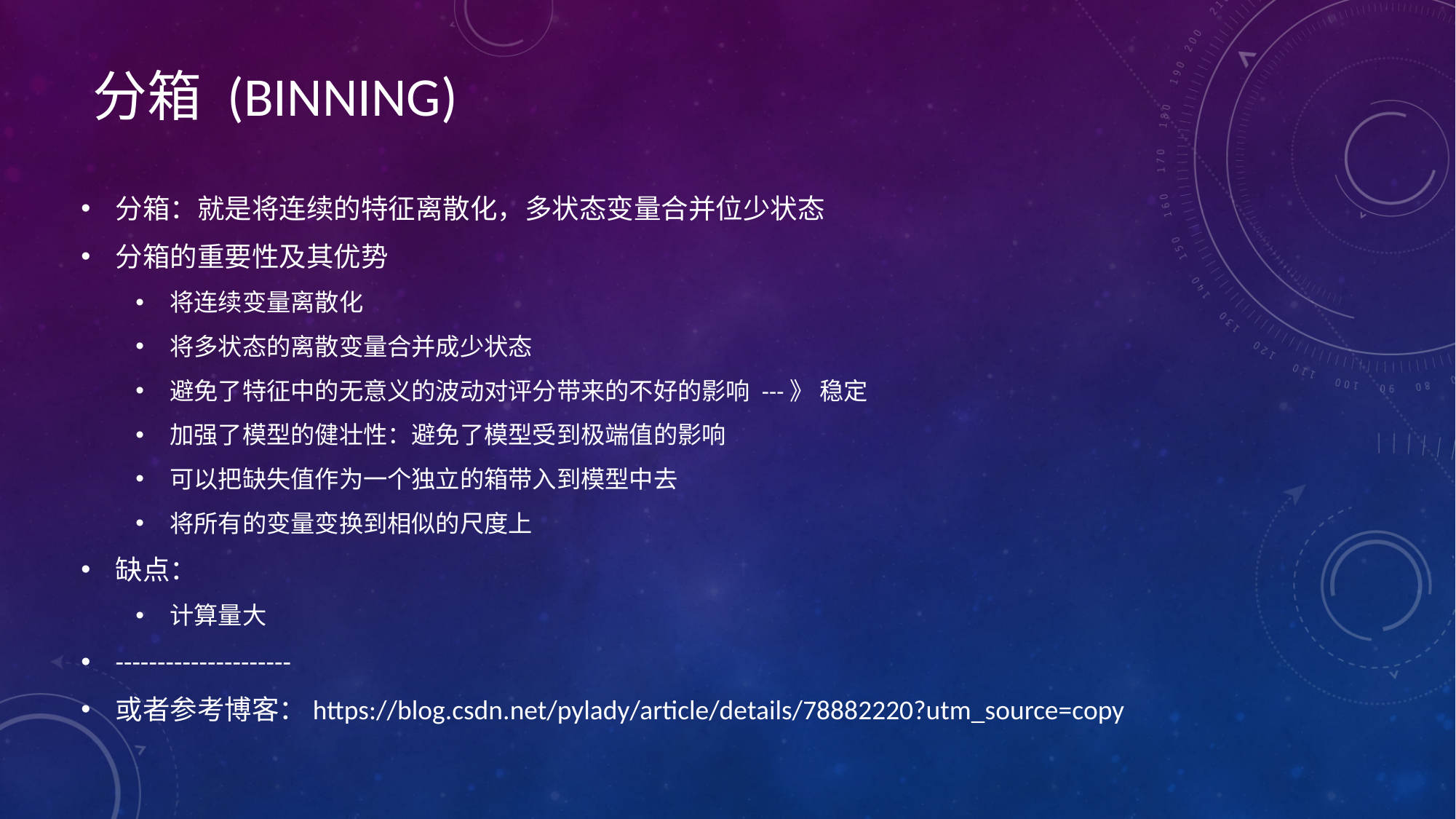

# 分箱 (Binning)
分箱：就是将连续的特征离散化，多状态变量合并位少状态
分箱的重要性及其优势
将连续变量离散化
将多状态的离散变量合并成少状态
避免了特征中的无意义的波动对评分带来的不好的影响 ---》 稳定
加强了模型的健壮性：避免了模型受到极端值的影响
可以把缺失值作为一个独立的箱带入到模型中去
将所有的变量变换到相似的尺度上
缺点：
计算量大
---------------------
或者参考博客：https://blog.csdn.net/pylady/article/details/78882220?utm_source=copy